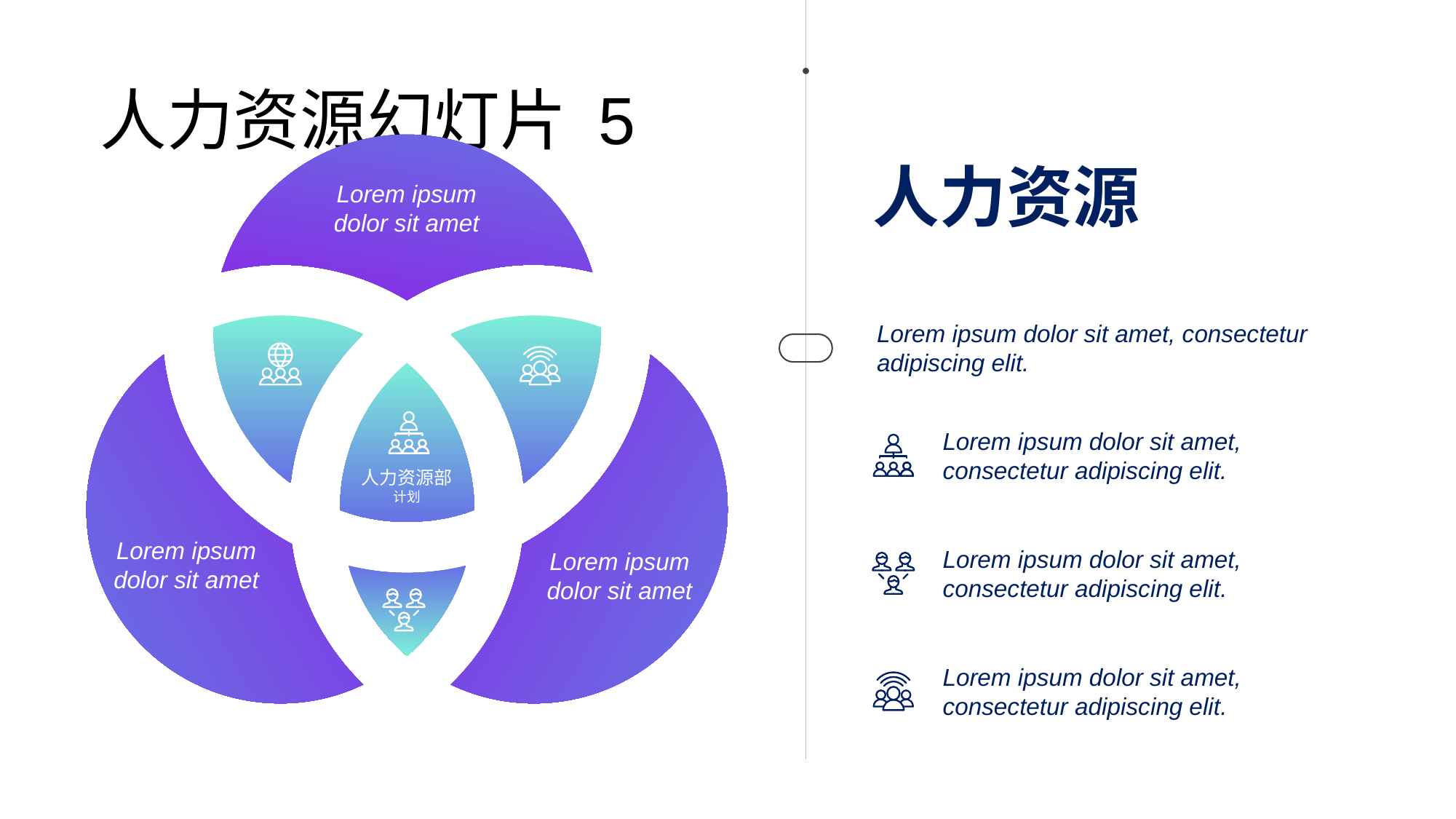

# 人力资源幻灯片 5

Lorem ipsum dolor sit amet

人力资源部
计划
Lorem ipsum dolor sit amet
Lorem ipsum dolor sit amet

人力资源
Lorem ipsum dolor sit amet, consectetur adipiscing elit.

Lorem ipsum dolor sit amet, consectetur adipiscing elit.

Lorem ipsum dolor sit amet, consectetur adipiscing elit.

Lorem ipsum dolor sit amet, consectetur adipiscing elit.